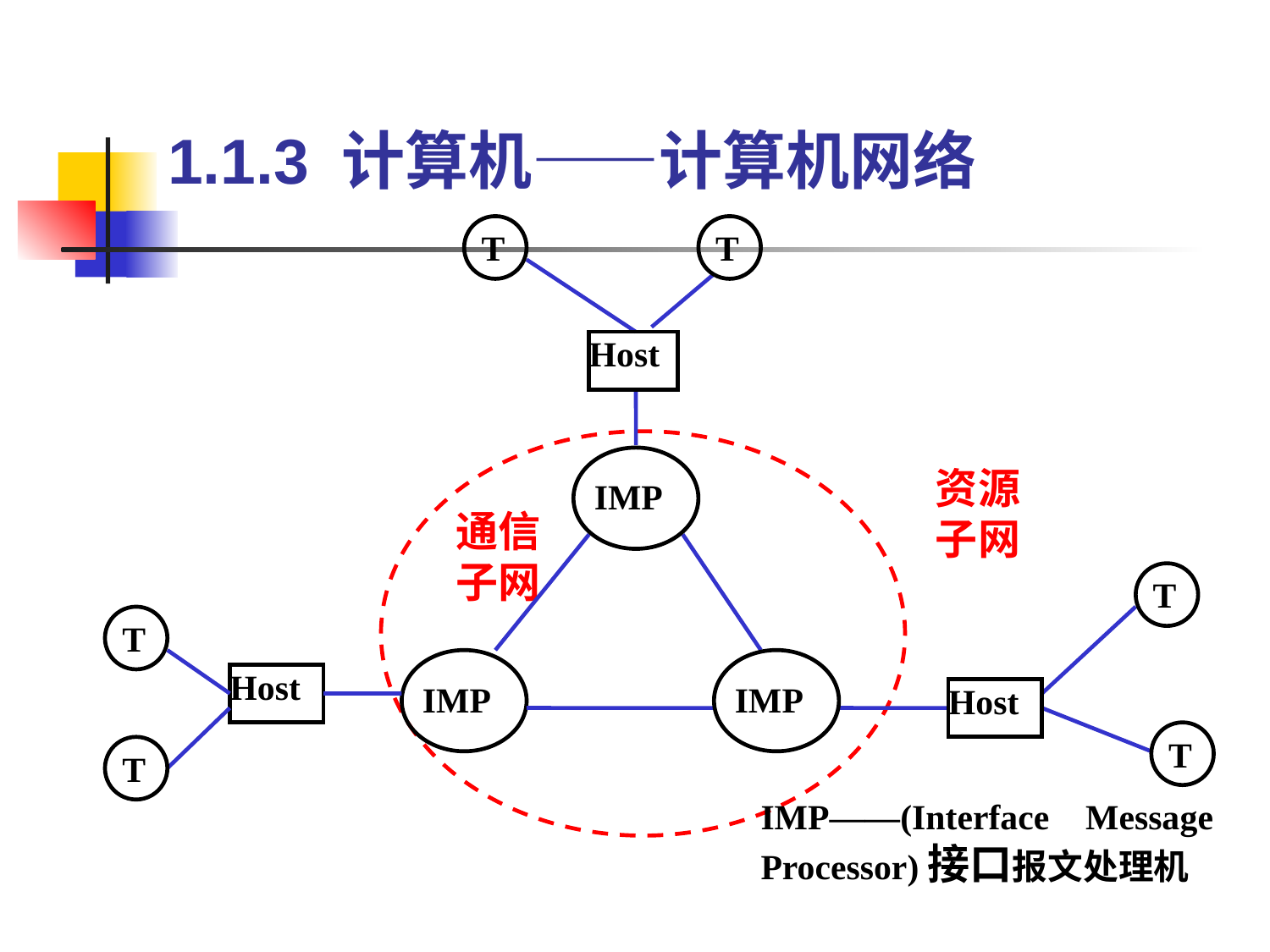

# 1.1.3 计算机——计算机网络

T

T

Host

IMP

T

T

IMP

IMP
Host
Host

T

T
IMP——(Interface Message Processor)接口报文处理机

资源子网
通信子网